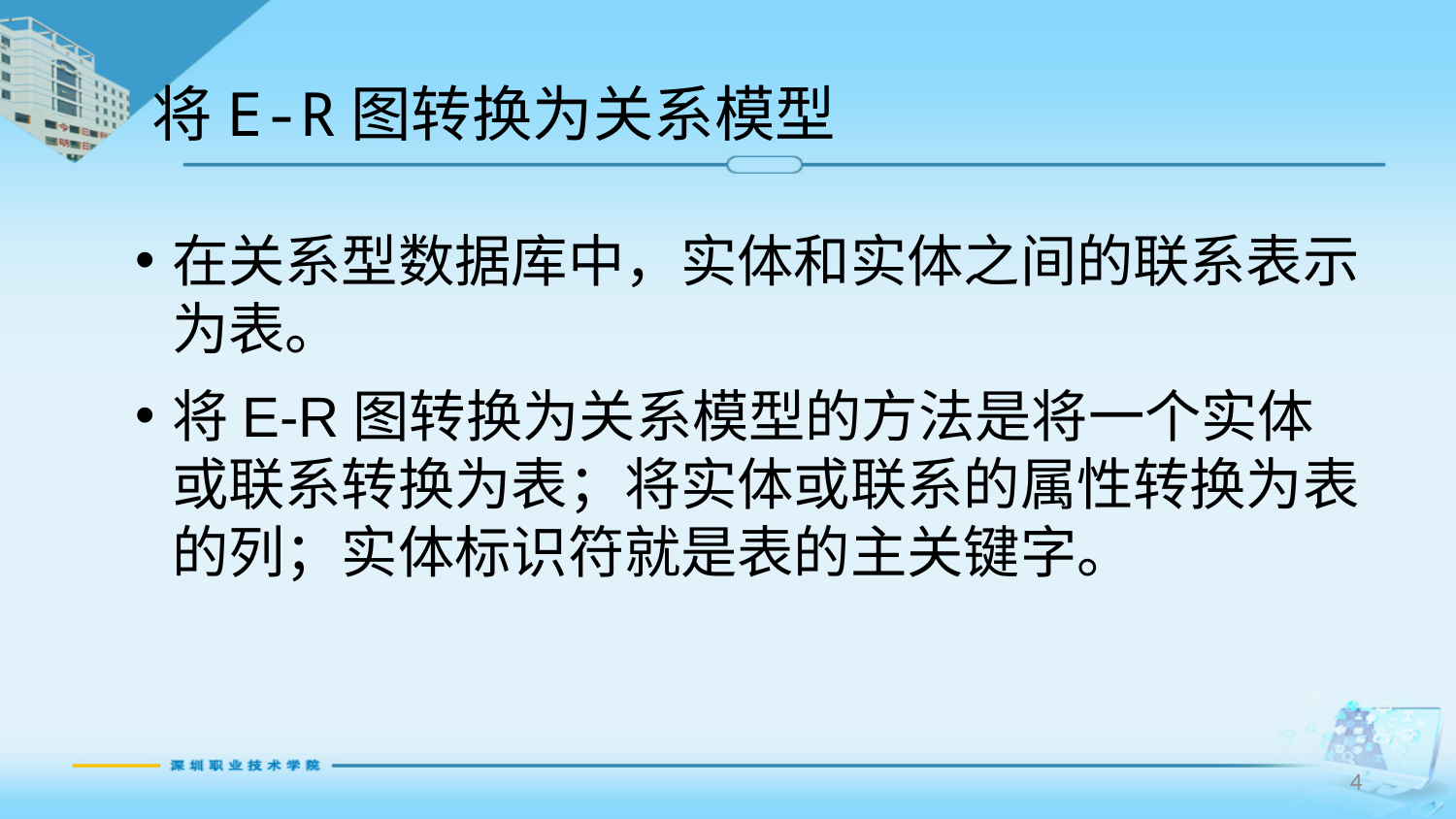

# 将E-R图转换为关系模型
在关系型数据库中，实体和实体之间的联系表示为表。
将E-R图转换为关系模型的方法是将一个实体或联系转换为表；将实体或联系的属性转换为表的列；实体标识符就是表的主关键字。
4